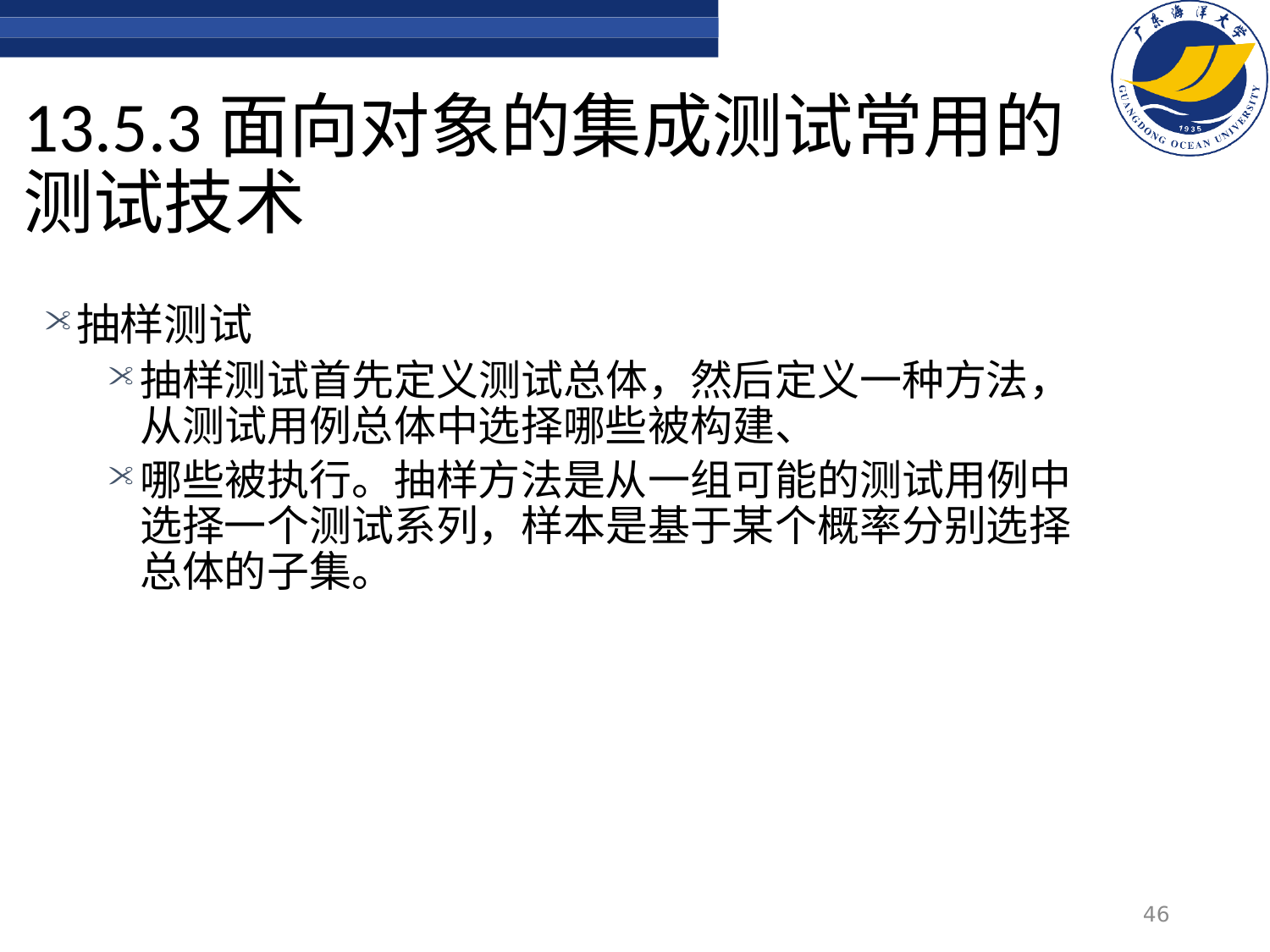

# 13.5.3面向对象的集成测试常用的测试技术
抽样测试
抽样测试首先定义测试总体，然后定义一种方法，从测试用例总体中选择哪些被构建、
哪些被执行。抽样方法是从一组可能的测试用例中选择一个测试系列，样本是基于某个概率分别选择总体的子集。
46